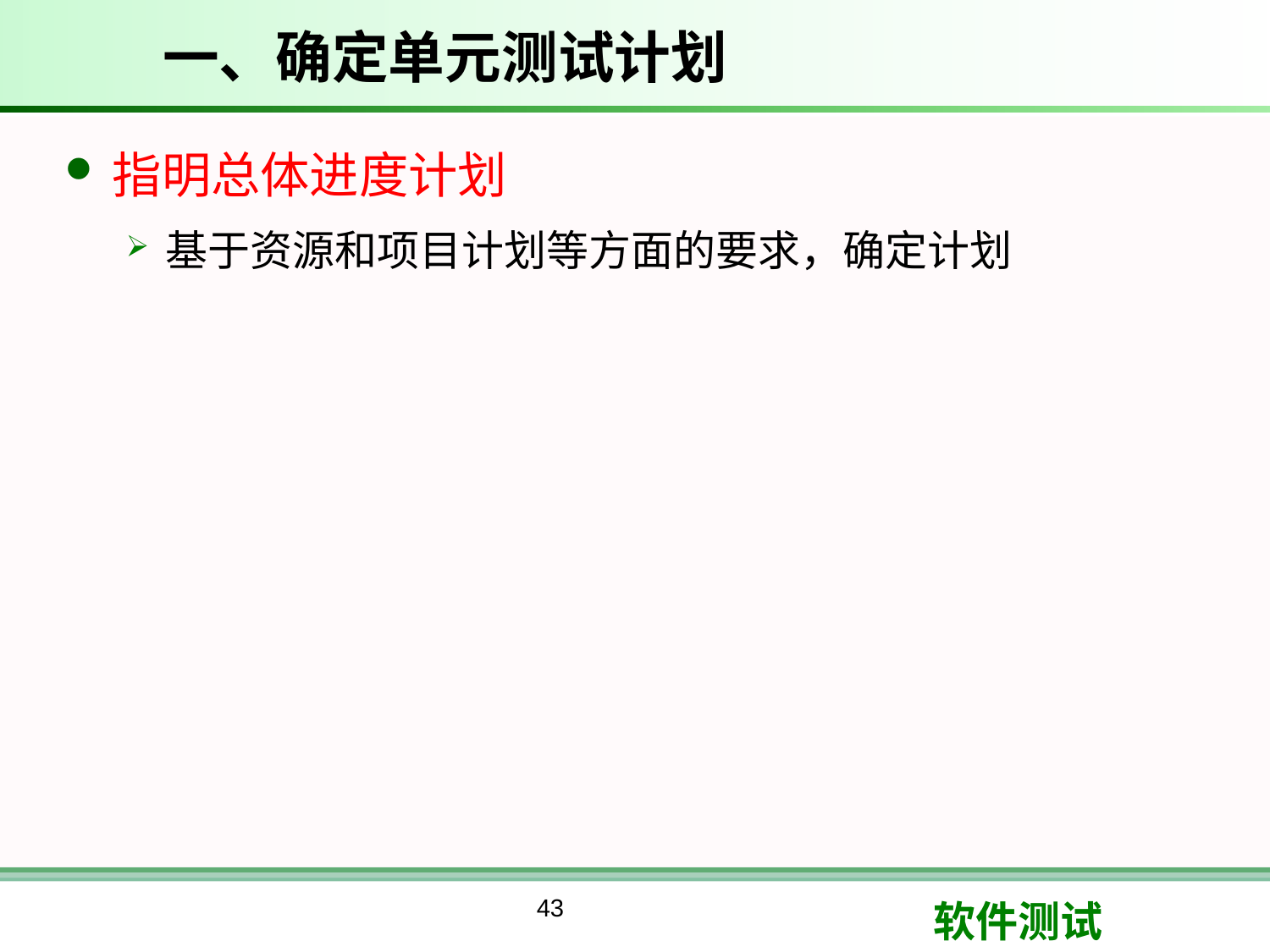

# 一、确定单元测试计划
指明总体进度计划
基于资源和项目计划等方面的要求，确定计划
43